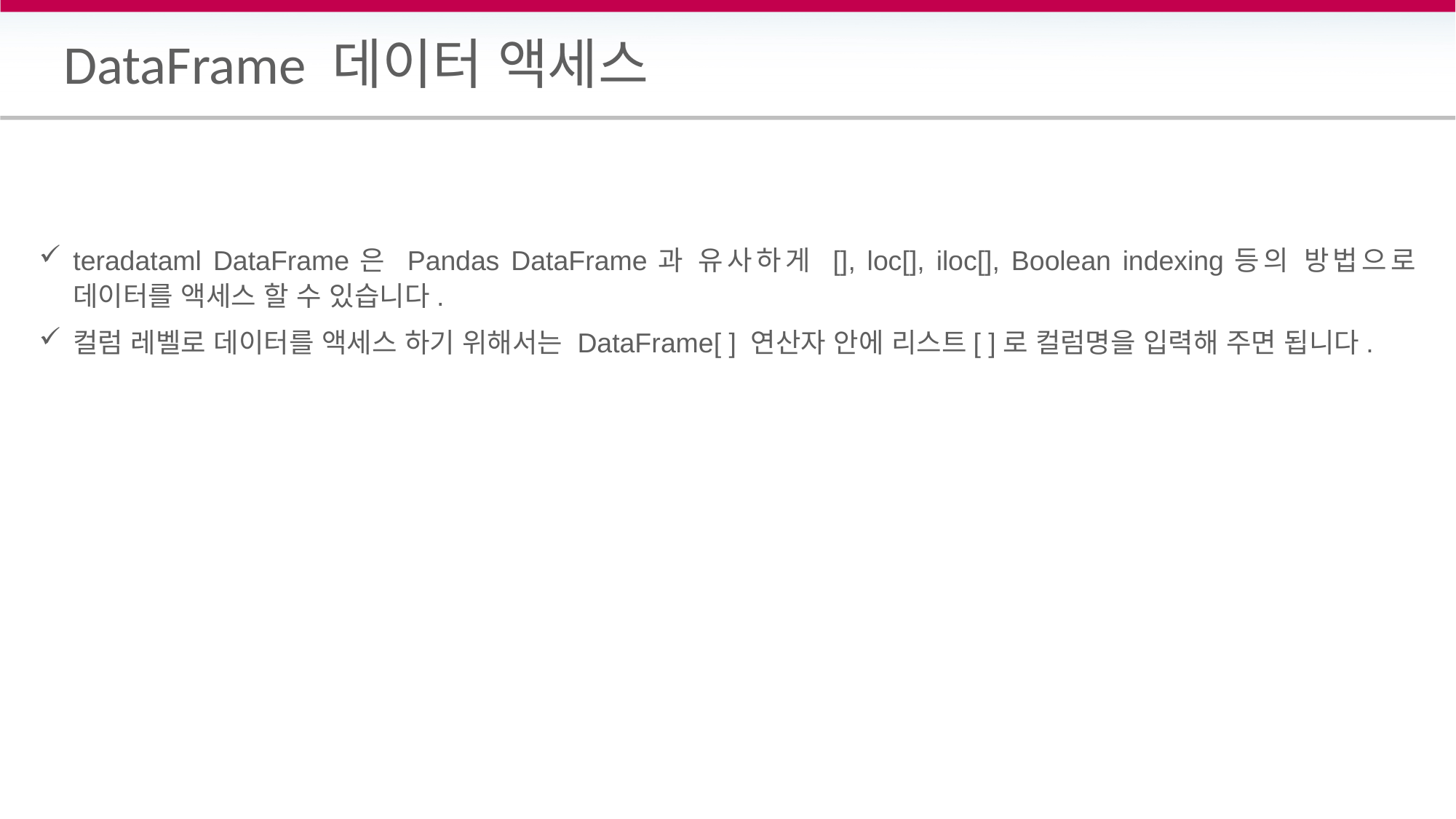

# DataFrame 데이터 액세스
teradataml DataFrame은 Pandas DataFrame과 유사하게 [], loc[], iloc[], Boolean indexing등의 방법으로 데이터를 액세스 할 수 있습니다.
컬럼 레벨로 데이터를 액세스 하기 위해서는 DataFrame[ ] 연산자 안에 리스트[ ]로 컬럼명을 입력해 주면 됩니다.